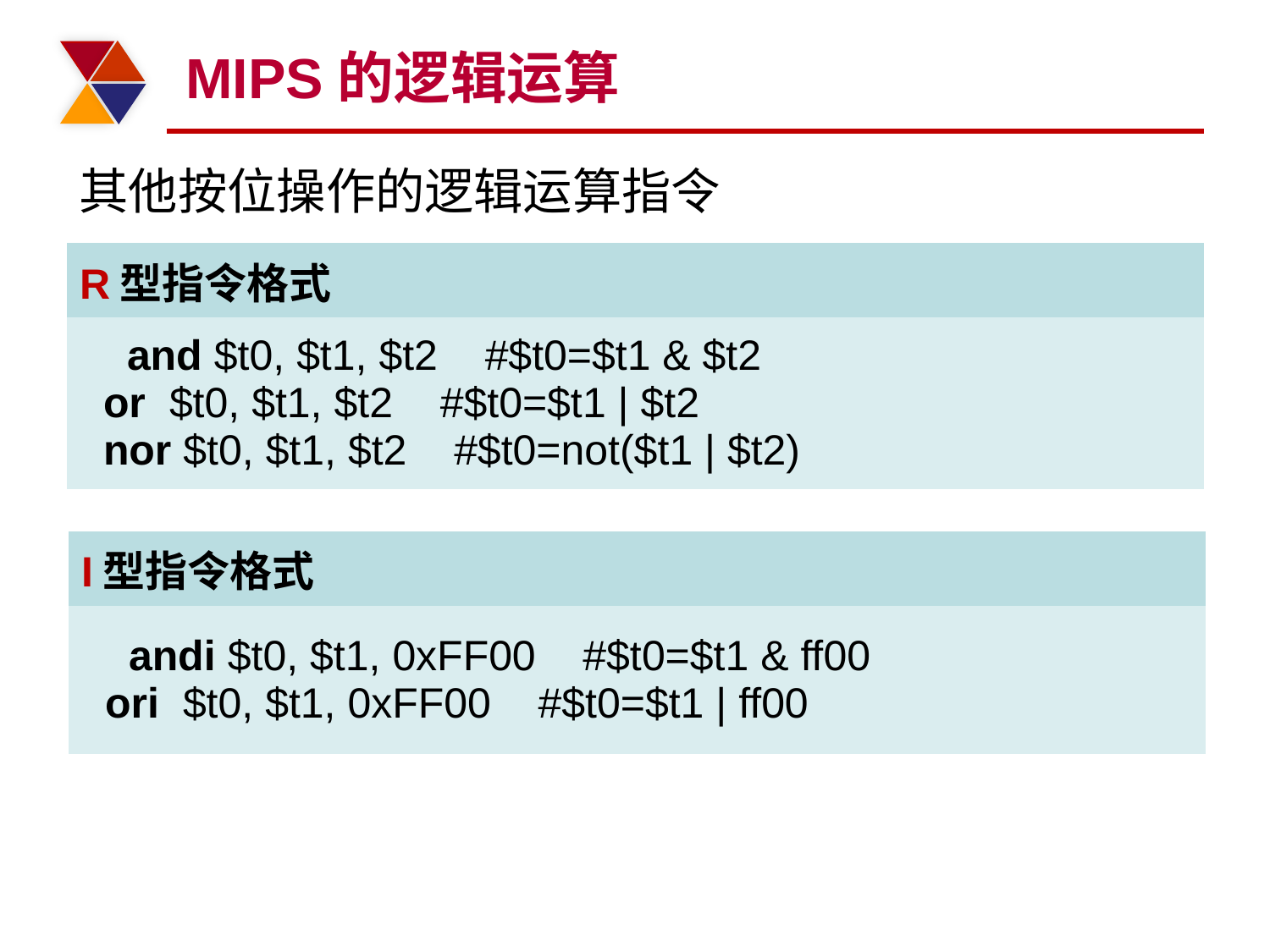

# MIPS的逻辑运算
其他按位操作的逻辑运算指令

| R型指令格式 |
| --- |
| and $t0, $t1, $t2 #$t0=$t1 & $t2 or $t0, $t1, $t2 #$t0=$t1 | $t2 nor $t0, $t1, $t2 #$t0=not($t1 | $t2) |
| I型指令格式 |
| --- |
| andi $t0, $t1, 0xFF00 #$t0=$t1 & ff00 ori $t0, $t1, 0xFF00 #$t0=$t1 | ff00 |